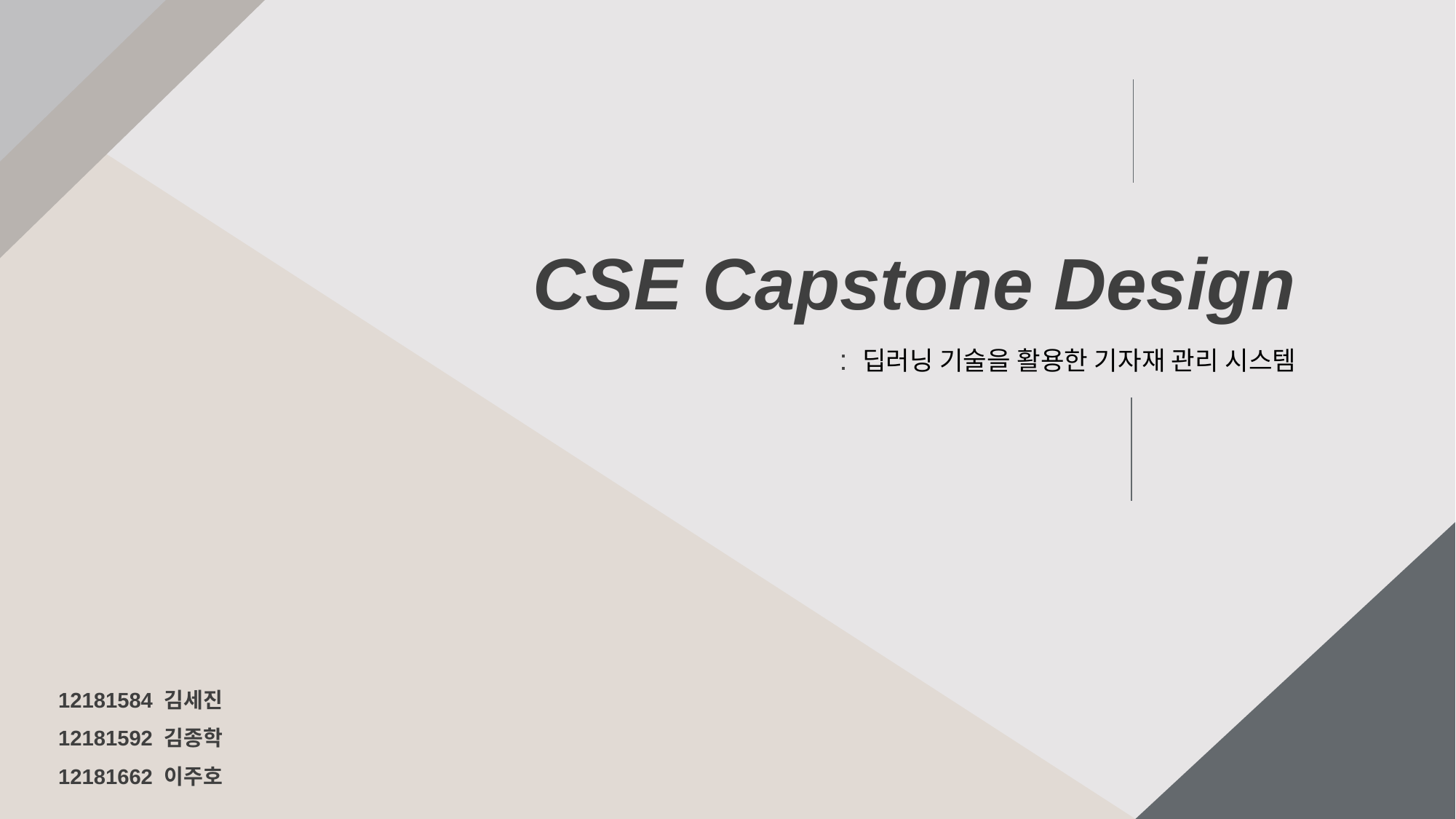

CSE Capstone Design
: 딥러닝 기술을 활용한 기자재 관리 시스템

12181584 김세진
12181592 김종학
12181662 이주호